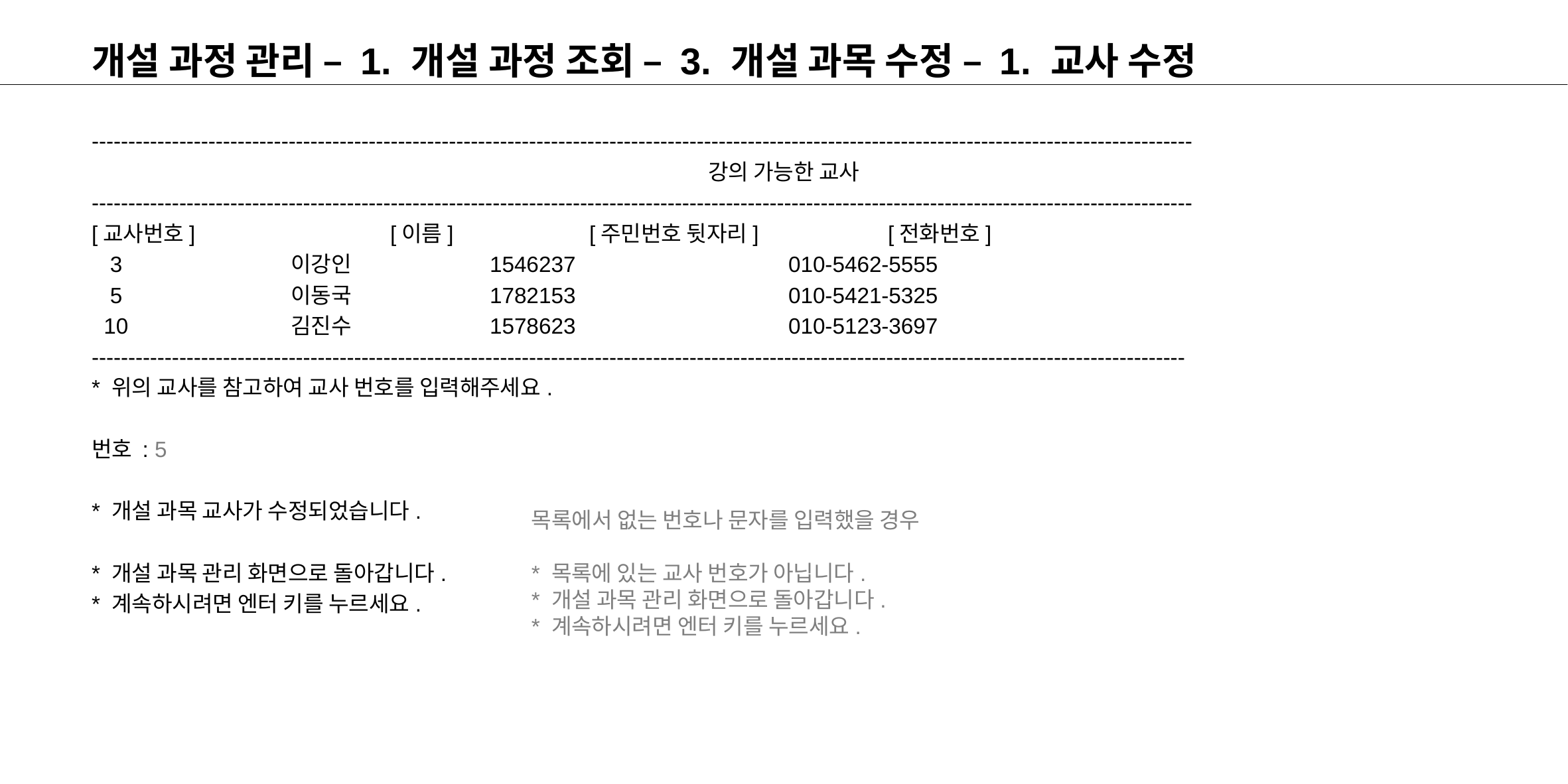

# 개설 과정 관리 – 1. 개설 과정 조회 – 3. 개설 과목 수정 – 1. 교사 수정
-------------------------------------------------------------------------------------------------------------------------------------------------------
강의 가능한 교사
-------------------------------------------------------------------------------------------------------------------------------------------------------
[교사번호]		[이름]		[주민번호 뒷자리]		[전화번호]
   3		이강인		1546237			010-5462-5555
   5		이동국		1782153			010-5421-5325
  10		김진수		1578623			010-5123-3697
------------------------------------------------------------------------------------------------------------------------------------------------------
* 위의 교사를 참고하여 교사 번호를 입력해주세요.

번호 : 5

* 개설 과목 교사가 수정되었습니다.

* 개설 과목 관리 화면으로 돌아갑니다.
* 계속하시려면 엔터 키를 누르세요.

목록에서 없는 번호나 문자를 입력했을 경우

* 목록에 있는 교사 번호가 아닙니다.
* 개설 과목 관리 화면으로 돌아갑니다.
* 계속하시려면 엔터 키를 누르세요.